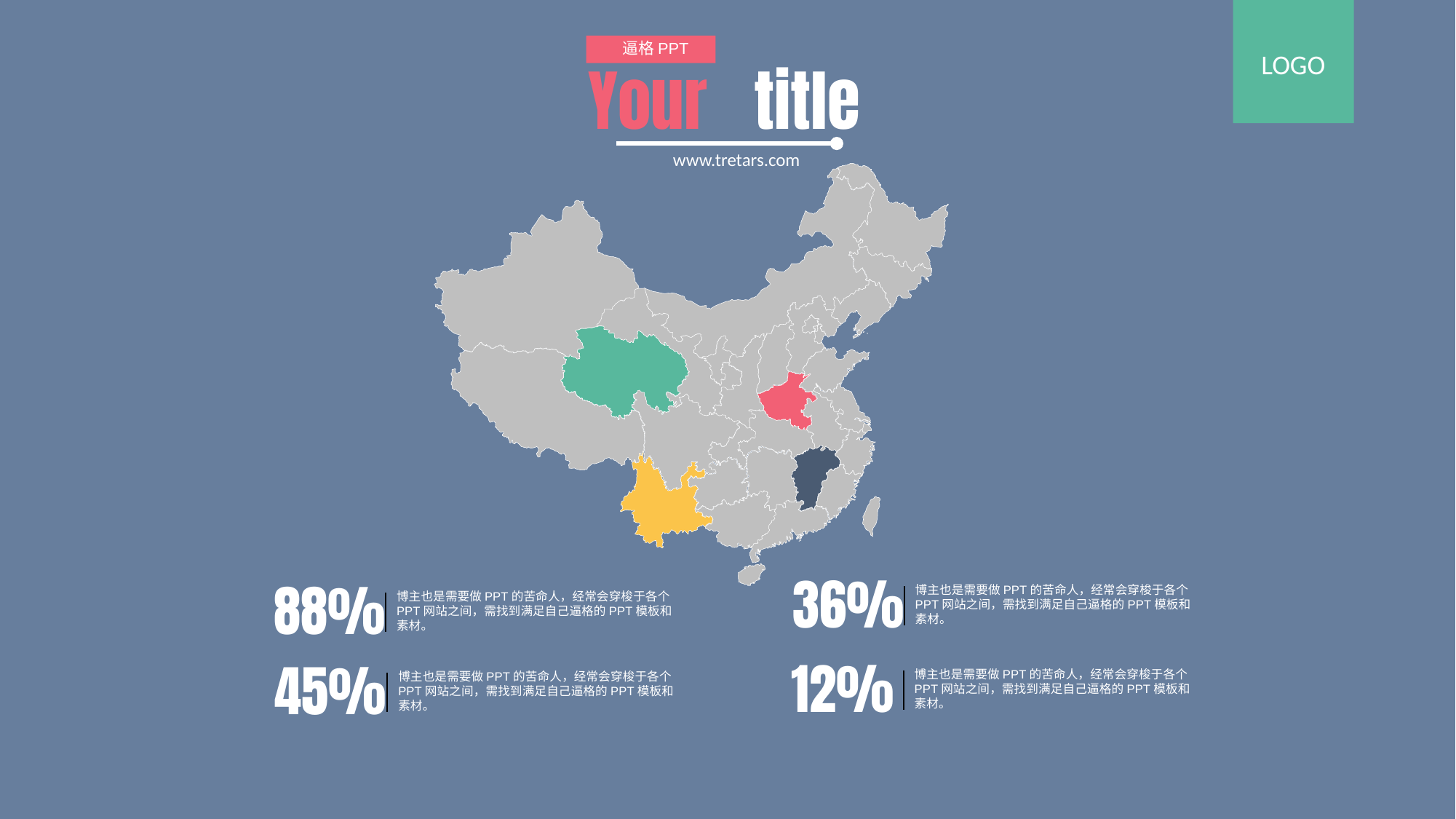

逼格PPT

Your   title

www.tretars.com

36%
博主也是需要做PPT的苦命人，经常会穿梭于各个PPT网站之间，需找到满足自己逼格的PPT模板和素材。
88%
博主也是需要做PPT的苦命人，经常会穿梭于各个PPT网站之间，需找到满足自己逼格的PPT模板和素材。
12%
博主也是需要做PPT的苦命人，经常会穿梭于各个PPT网站之间，需找到满足自己逼格的PPT模板和素材。
45%
博主也是需要做PPT的苦命人，经常会穿梭于各个PPT网站之间，需找到满足自己逼格的PPT模板和素材。